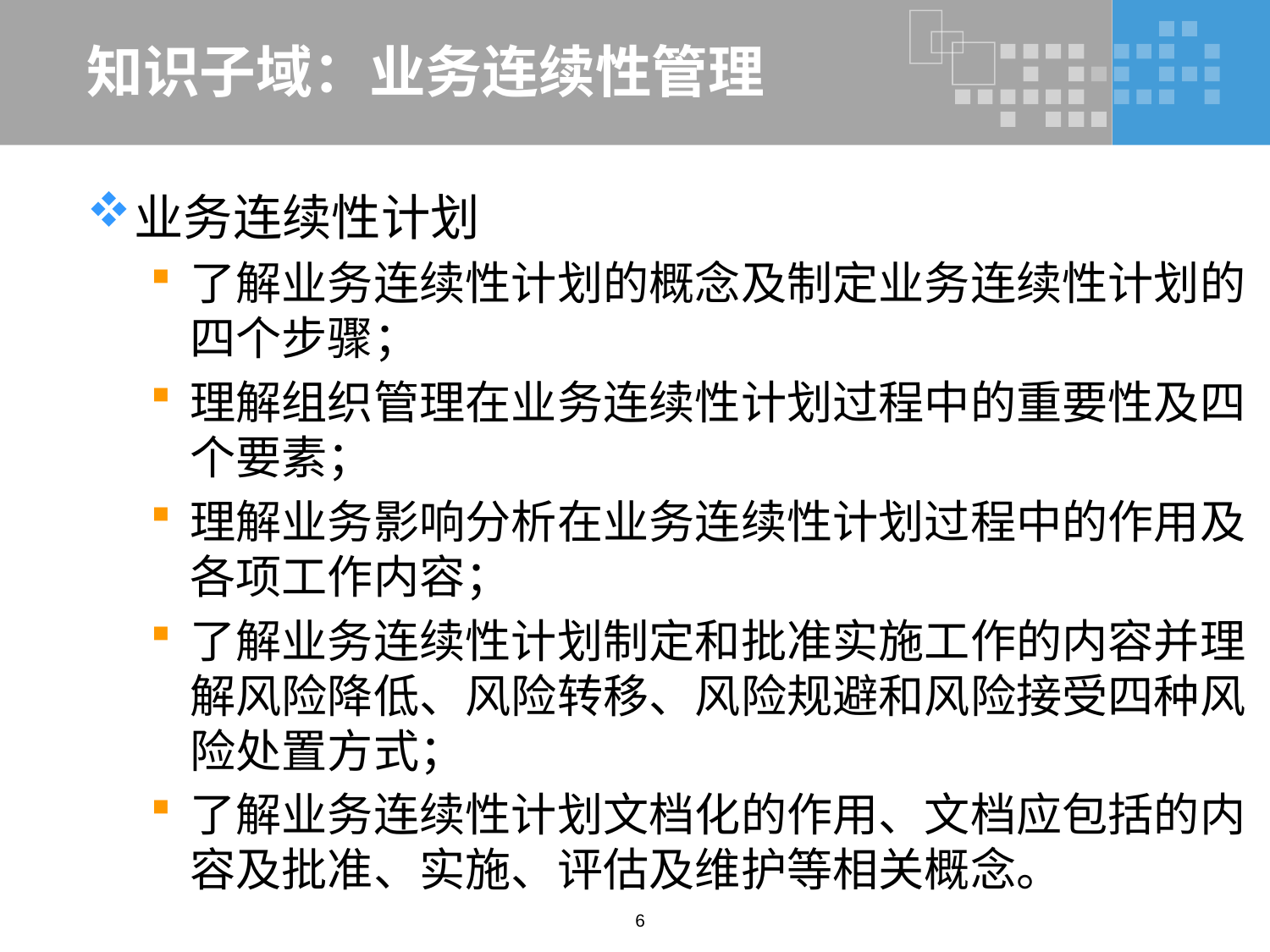

# 知识子域：业务连续性管理
业务连续性计划
了解业务连续性计划的概念及制定业务连续性计划的四个步骤；
理解组织管理在业务连续性计划过程中的重要性及四个要素；
理解业务影响分析在业务连续性计划过程中的作用及各项工作内容；
了解业务连续性计划制定和批准实施工作的内容并理解风险降低、风险转移、风险规避和风险接受四种风险处置方式；
了解业务连续性计划文档化的作用、文档应包括的内容及批准、实施、评估及维护等相关概念。

6